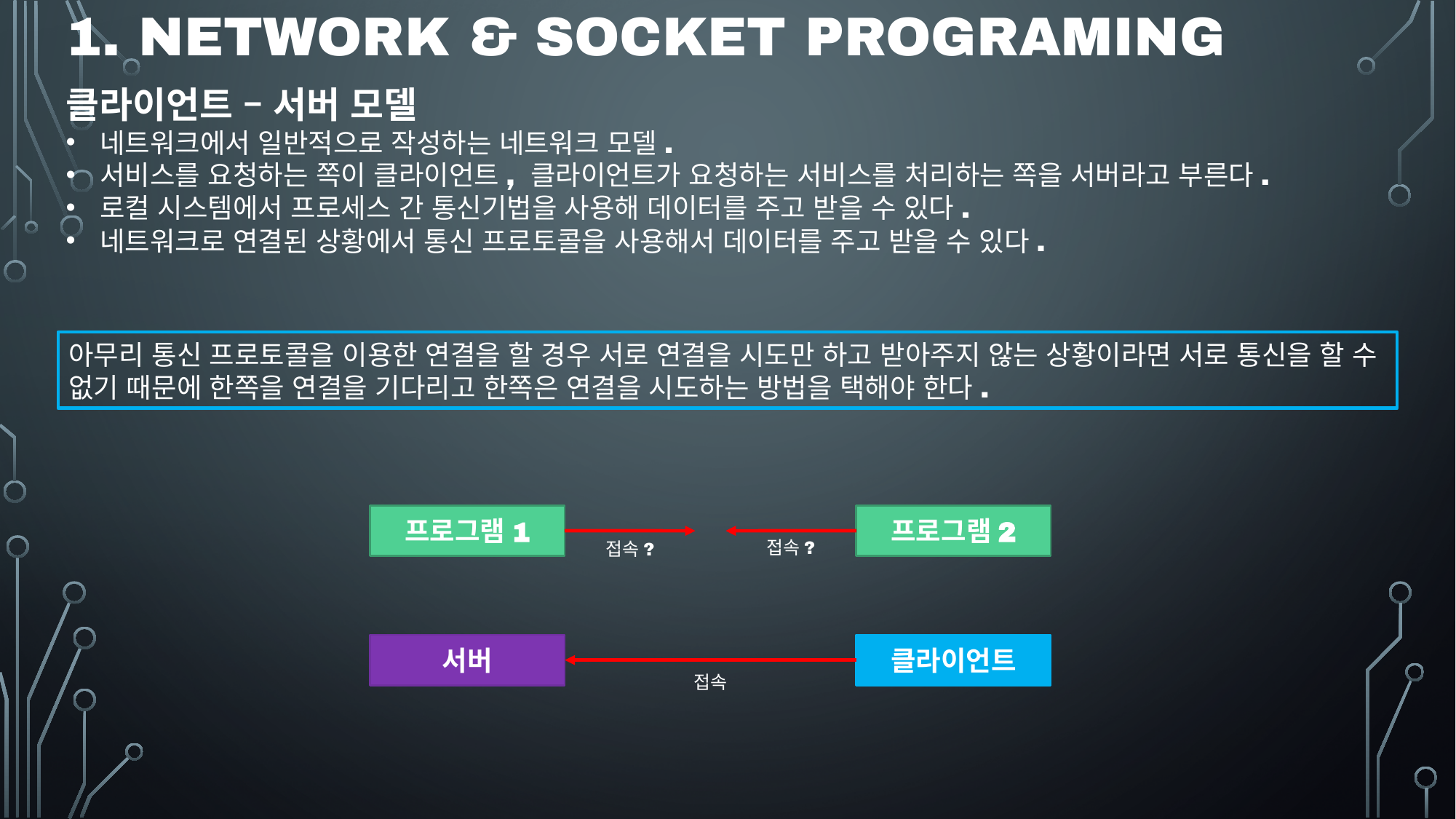

# 1. Network & Socket Programing
클라이언트 – 서버 모델
네트워크에서 일반적으로 작성하는 네트워크 모델.
서비스를 요청하는 쪽이 클라이언트, 클라이언트가 요청하는 서비스를 처리하는 쪽을 서버라고 부른다.
로컬 시스템에서 프로세스 간 통신기법을 사용해 데이터를 주고 받을 수 있다.
네트워크로 연결된 상황에서 통신 프로토콜을 사용해서 데이터를 주고 받을 수 있다.

아무리 통신 프로토콜을 이용한 연결을 할 경우 서로 연결을 시도만 하고 받아주지 않는 상황이라면 서로 통신을 할 수 없기 때문에 한쪽을 연결을 기다리고 한쪽은 연결을 시도하는 방법을 택해야 한다.
프로그램2
프로그램1
접속?
접속?
클라이언트
서버
접속